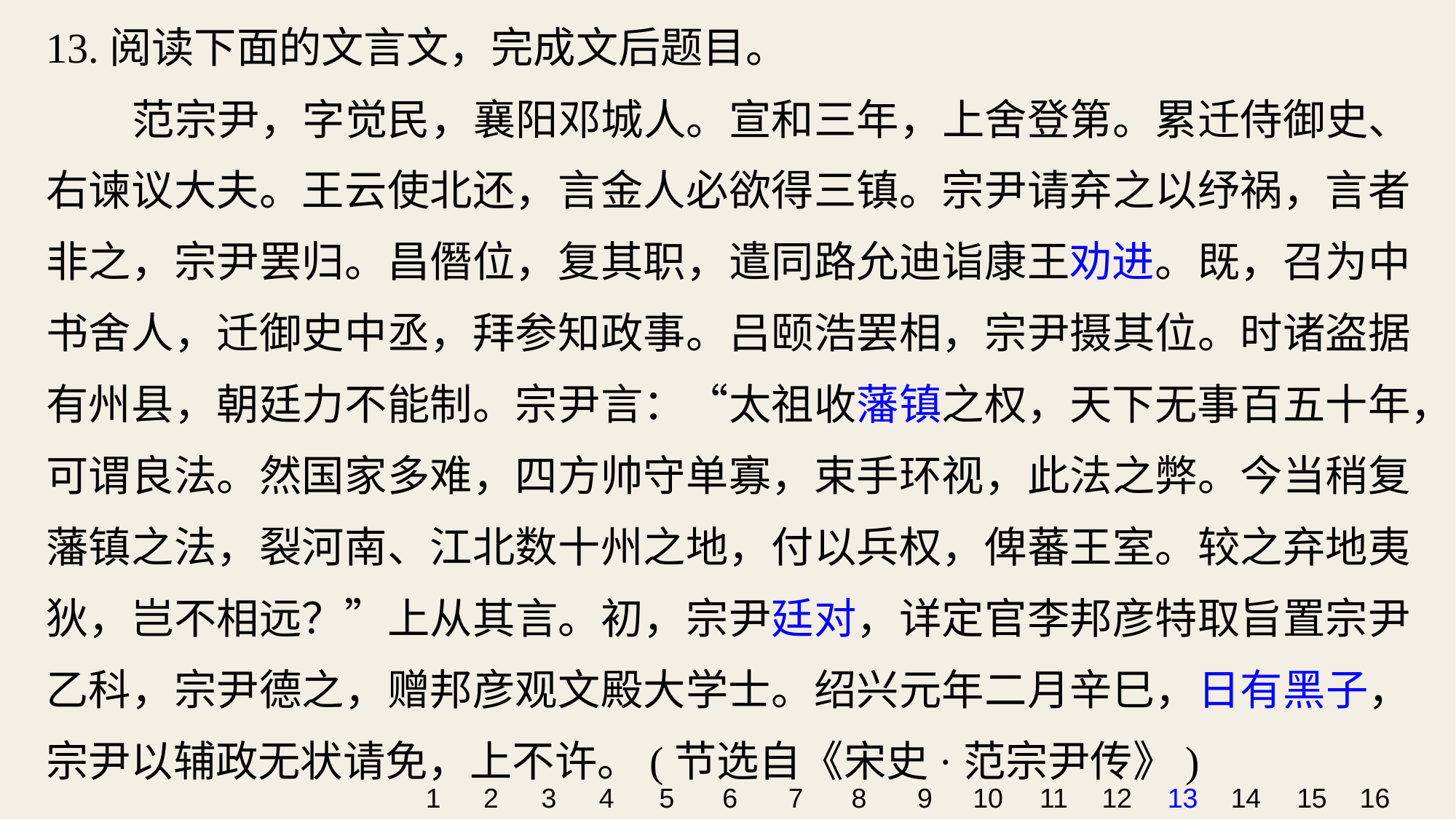

13.阅读下面的文言文，完成文后题目。
范宗尹，字觉民，襄阳邓城人。宣和三年，上舍登第。累迁侍御史、右谏议大夫。王云使北还，言金人必欲得三镇。宗尹请弃之以纾祸，言者非之，宗尹罢归。昌僭位，复其职，遣同路允迪诣康王劝进。既，召为中书舍人，迁御史中丞，拜参知政事。吕颐浩罢相，宗尹摄其位。时诸盗据有州县，朝廷力不能制。宗尹言：“太祖收藩镇之权，天下无事百五十年，可谓良法。然国家多难，四方帅守单寡，束手环视，此法之弊。今当稍复藩镇之法，裂河南、江北数十州之地，付以兵权，俾蕃王室。较之弃地夷狄，岂不相远？”上从其言。初，宗尹廷对，详定官李邦彦特取旨置宗尹乙科，宗尹德之，赠邦彦观文殿大学士。绍兴元年二月辛巳，日有黑子，宗尹以辅政无状请免，上不许。(节选自《宋史·范宗尹传》)
1
2
3
4
5
6
7
8
9
10
11
12
13
14
15
16